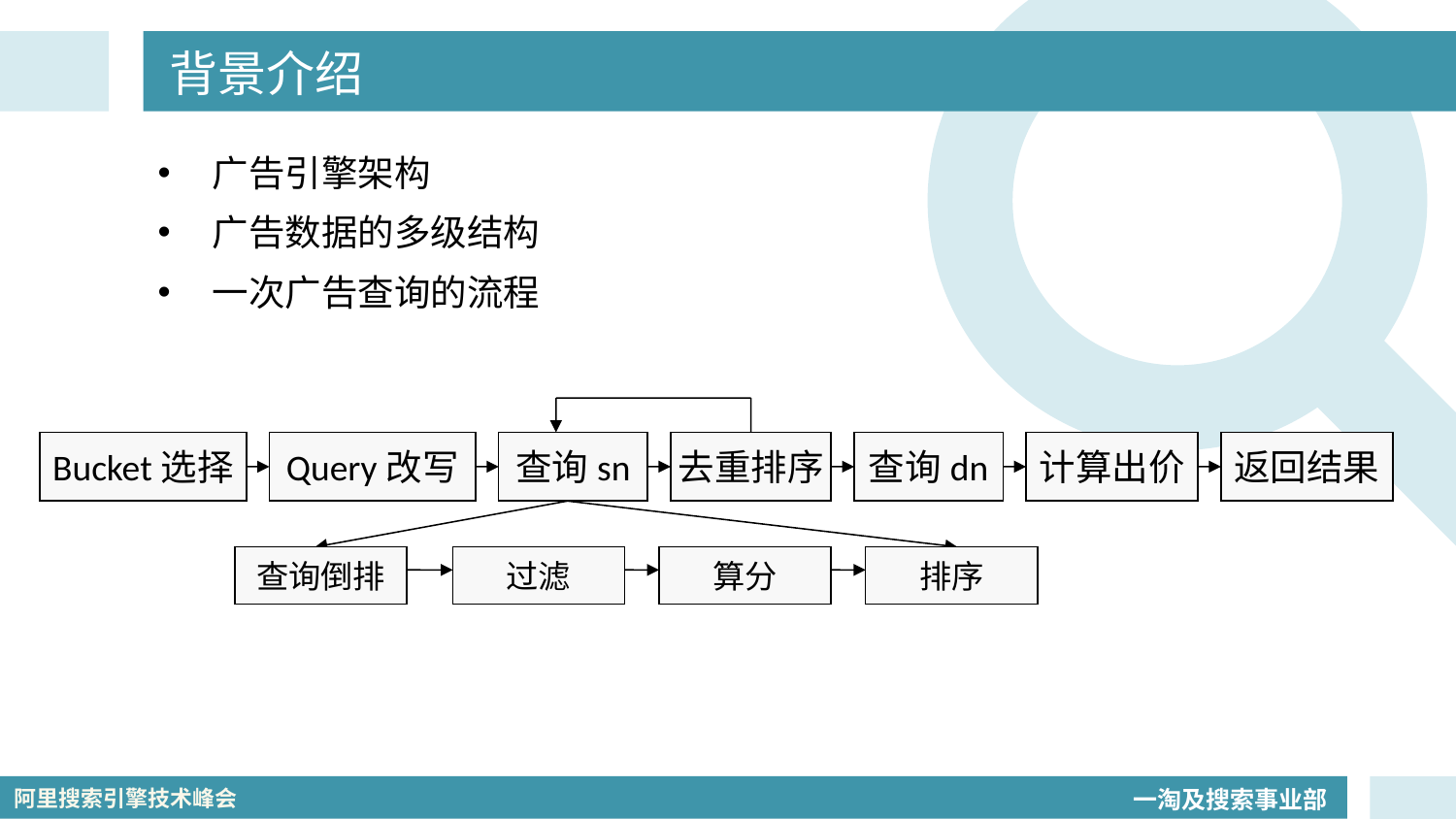

# 背景介绍
广告引擎架构
广告数据的多级结构
一次广告查询的流程

Bucket选择
Query改写
查询sn
去重排序
查询dn
计算出价
返回结果

查询倒排
过滤
算分
排序